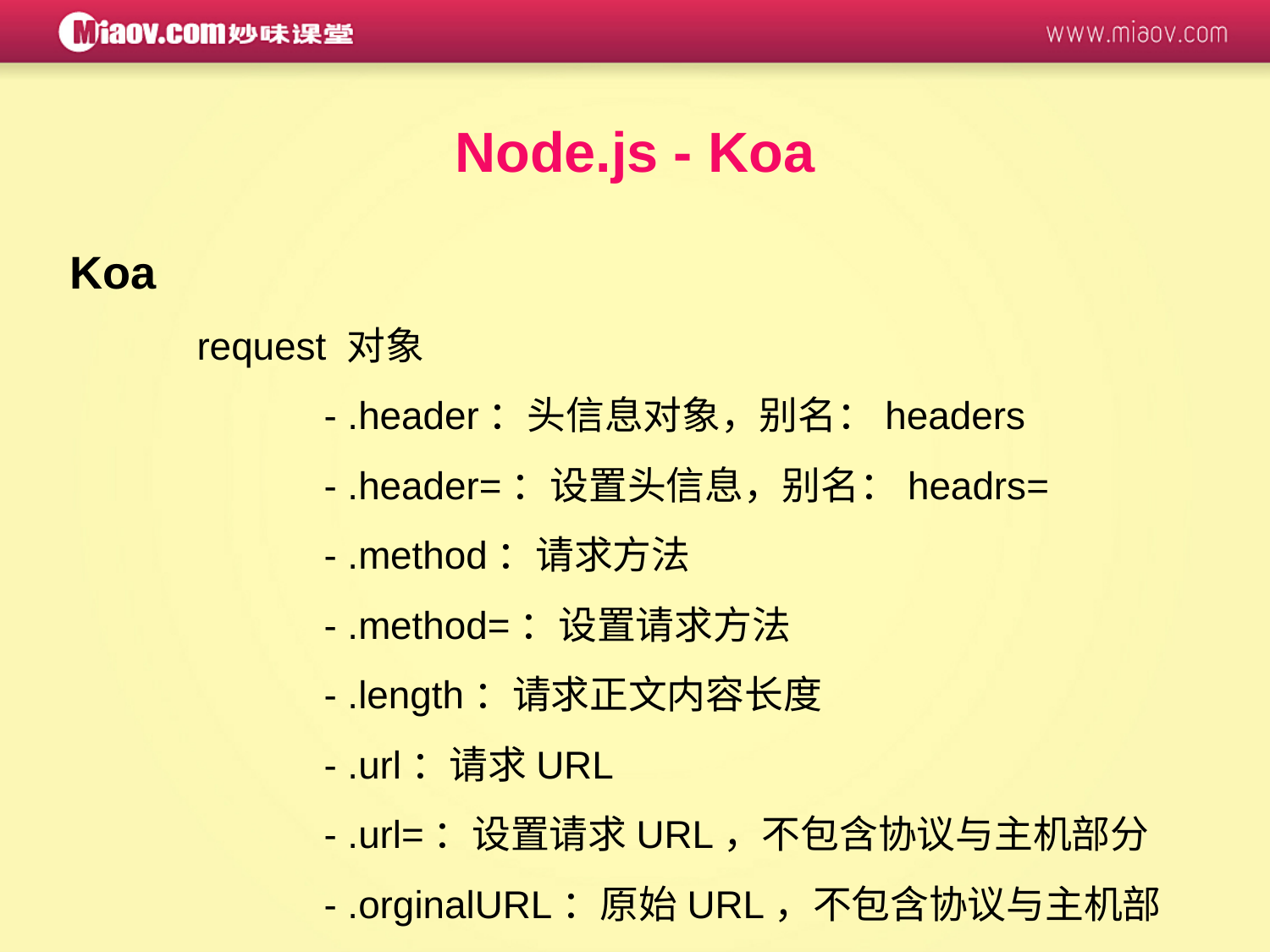

Node.js - Koa
Koa
	request 对象
		- .header：头信息对象，别名：headers
		- .header=：设置头信息，别名：headrs=
		- .method：请求方法
		- .method=：设置请求方法
		- .length：请求正文内容长度
		- .url：请求URL
		- .url=：设置请求URL，不包含协议与主机部分
		- .orginalURL：原始URL，不包含协议与主机部分